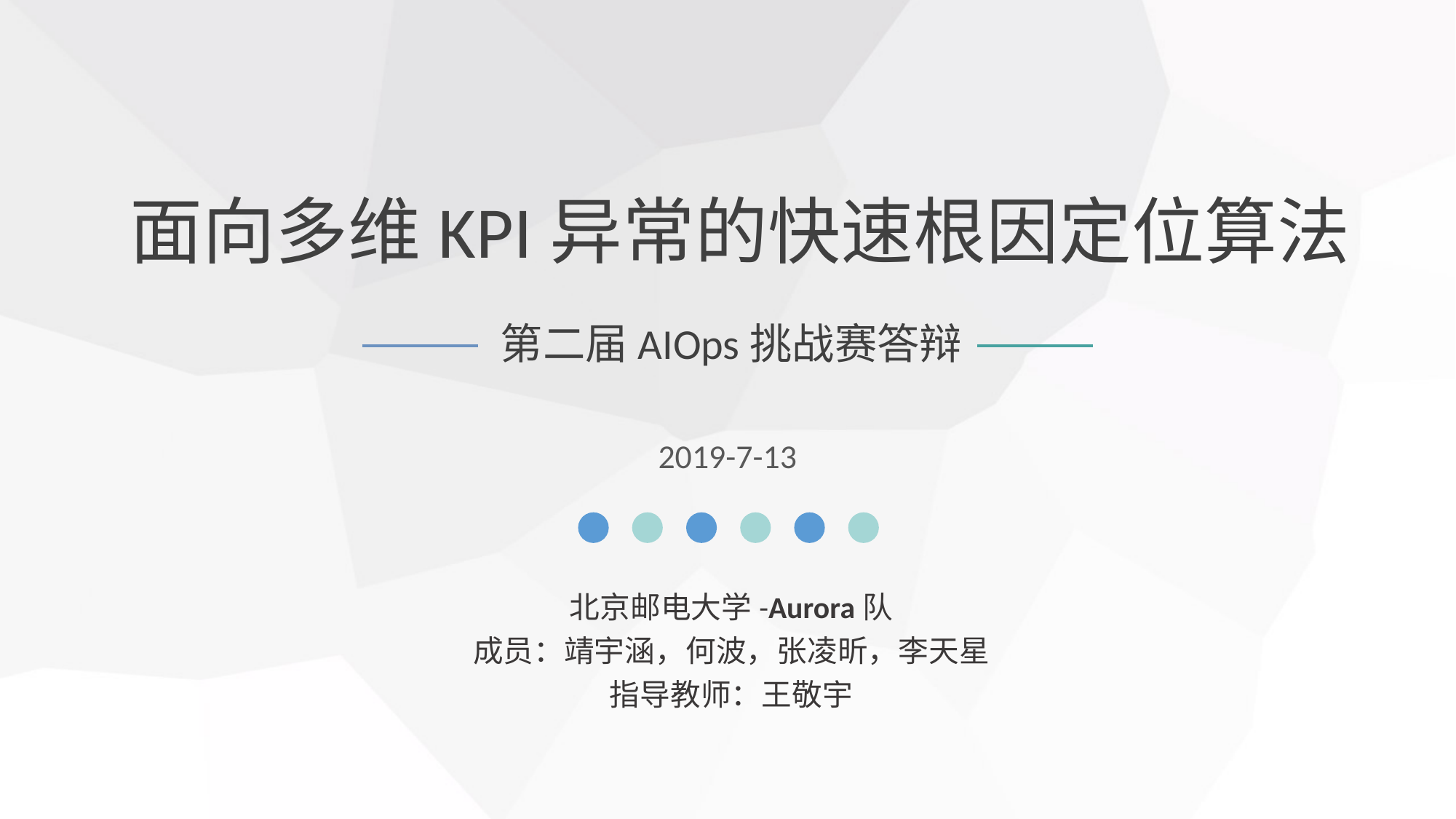

面向多维KPI异常的快速根因定位算法
第二届AIOps挑战赛答辩
2019-7-13

北京邮电大学-Aurora队
成员：靖宇涵，何波，张凌昕，李天星
指导教师：王敬宇